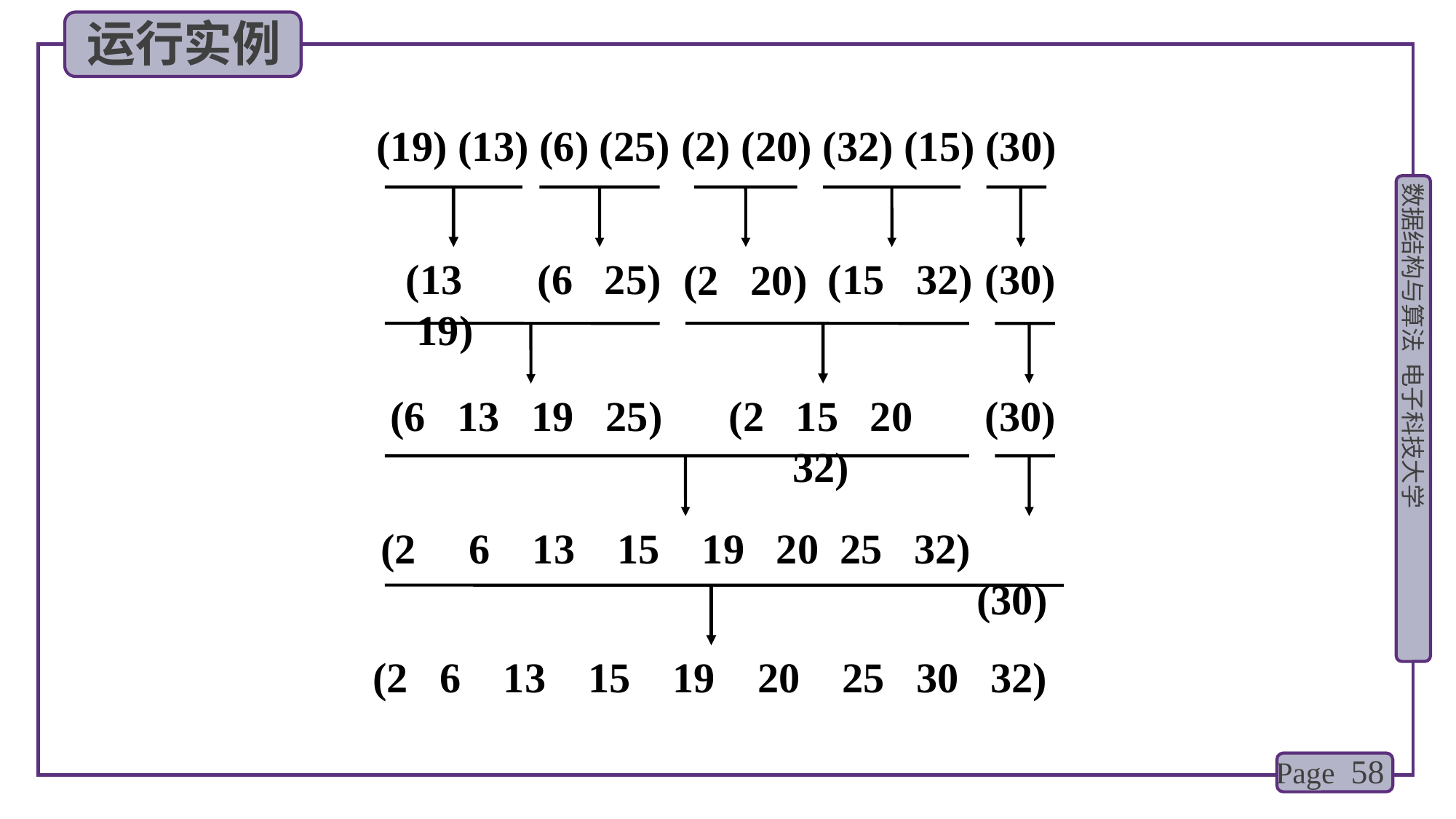

运行实例

        (19) (13) (6) (25) (2) (20) (32) (15) (30)

(13   19)
(6   25)
(15   32)
(30)
(2   20)

(6   13   19   25)
(2   15   20   32)
(30)

(2     6    13    15    19   20  25   32)
  (30)

(2   6    13    15    19    20    25   30   32)